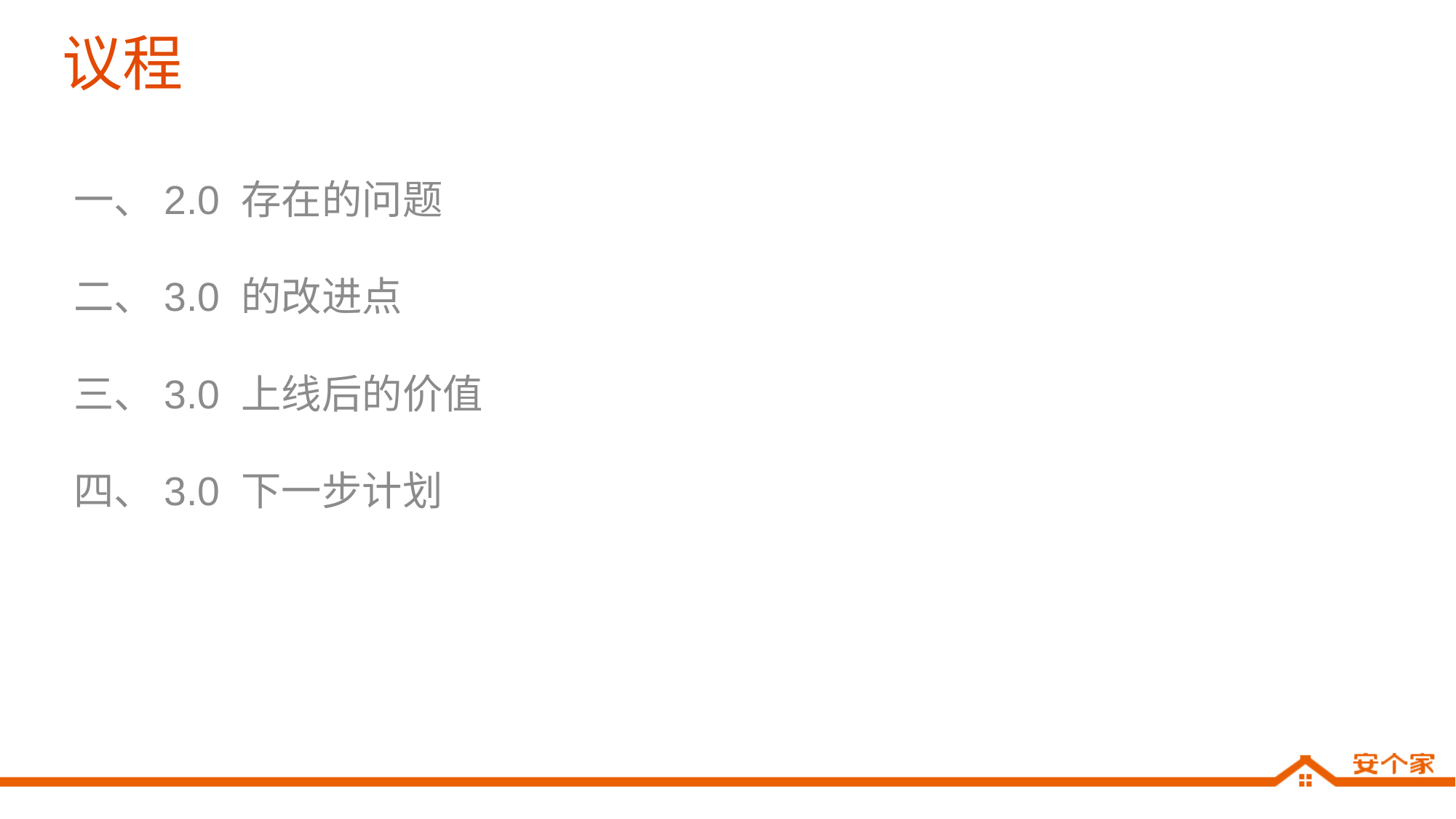

# 议程
一、2.0 存在的问题

二、3.0 的改进点

三、3.0 上线后的价值

四、3.0 下一步计划